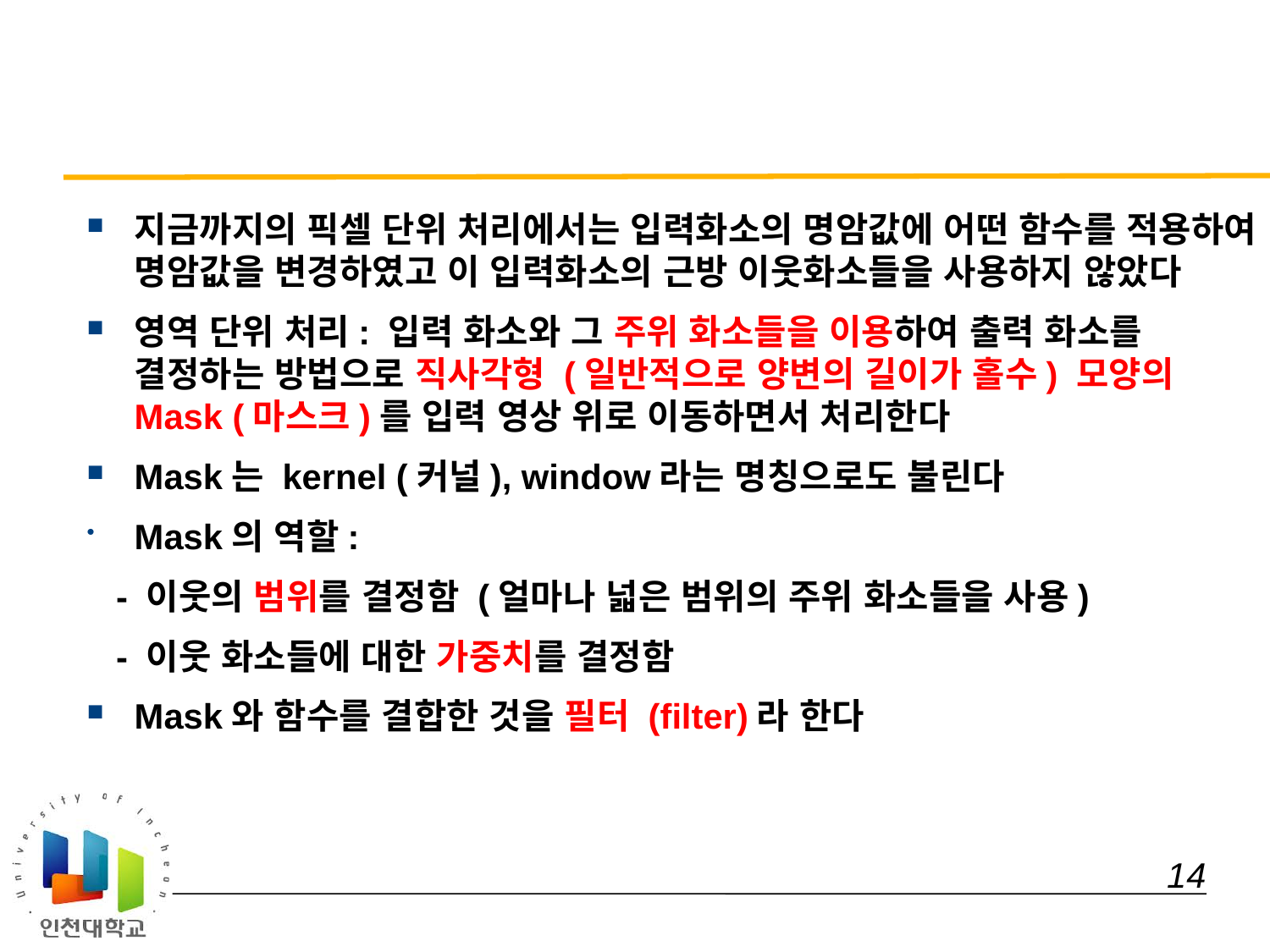

#
지금까지의 픽셀 단위 처리에서는 입력화소의 명암값에 어떤 함수를 적용하여 명암값을 변경하였고 이 입력화소의 근방 이웃화소들을 사용하지 않았다
영역 단위 처리: 입력 화소와 그 주위 화소들을 이용하여 출력 화소를 결정하는 방법으로 직사각형 (일반적으로 양변의 길이가 홀수) 모양의 Mask (마스크)를 입력 영상 위로 이동하면서 처리한다
Mask는 kernel (커널), window라는 명칭으로도 불린다
Mask의 역할:
   - 이웃의 범위를 결정함 (얼마나 넓은 범위의 주위 화소들을 사용)
   - 이웃 화소들에 대한 가중치를 결정함
Mask와 함수를 결합한 것을 필터 (filter)라 한다

 14